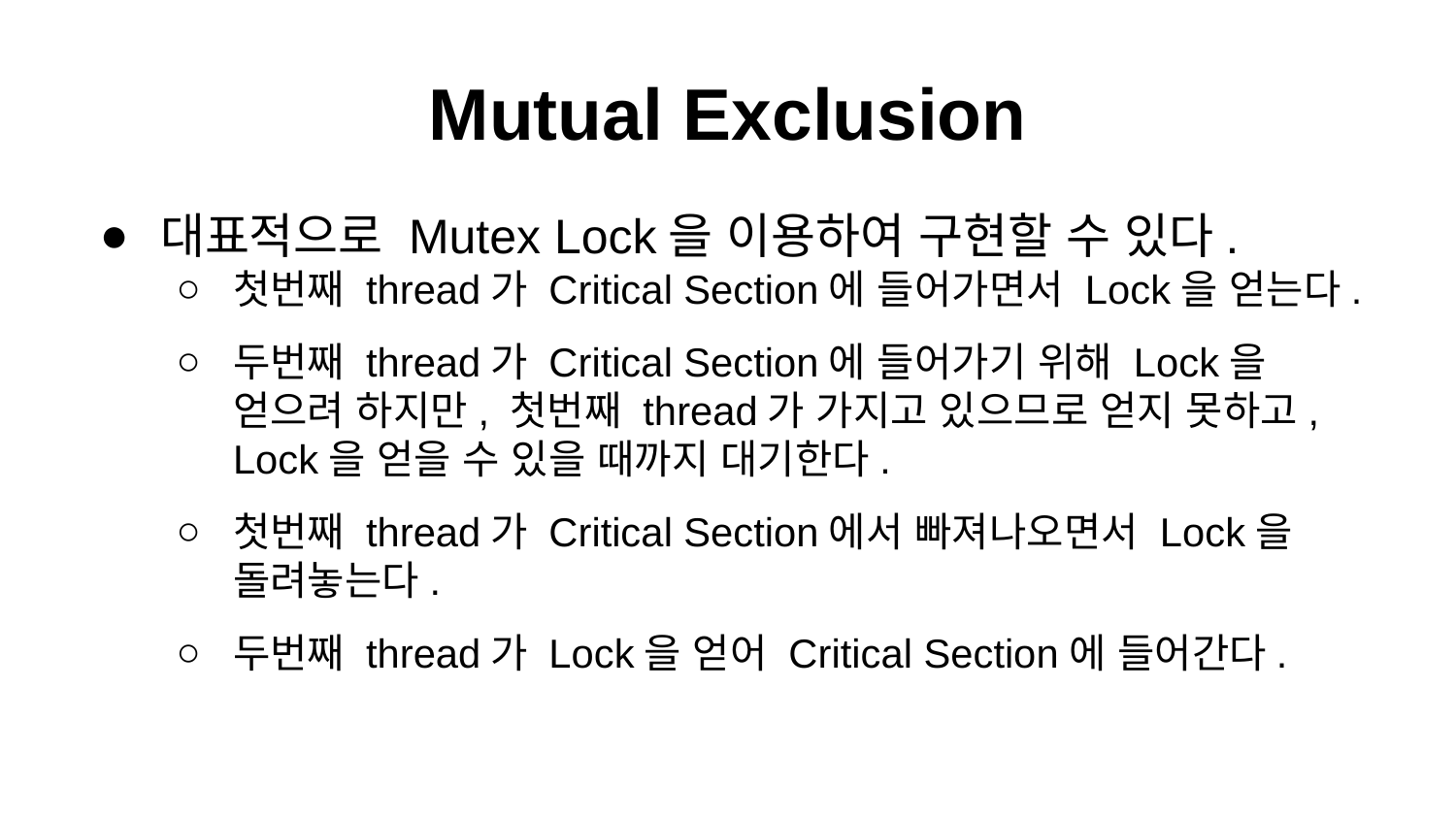

# Mutual Exclusion
대표적으로 Mutex Lock을 이용하여 구현할 수 있다.
첫번째 thread가 Critical Section에 들어가면서 Lock을 얻는다.

두번째 thread가 Critical Section에 들어가기 위해 Lock을 얻으려 하지만, 첫번째 thread가 가지고 있으므로 얻지 못하고, Lock을 얻을 수 있을 때까지 대기한다.

첫번째 thread가 Critical Section에서 빠져나오면서 Lock을 돌려놓는다.

두번째 thread가 Lock을 얻어 Critical Section에 들어간다.